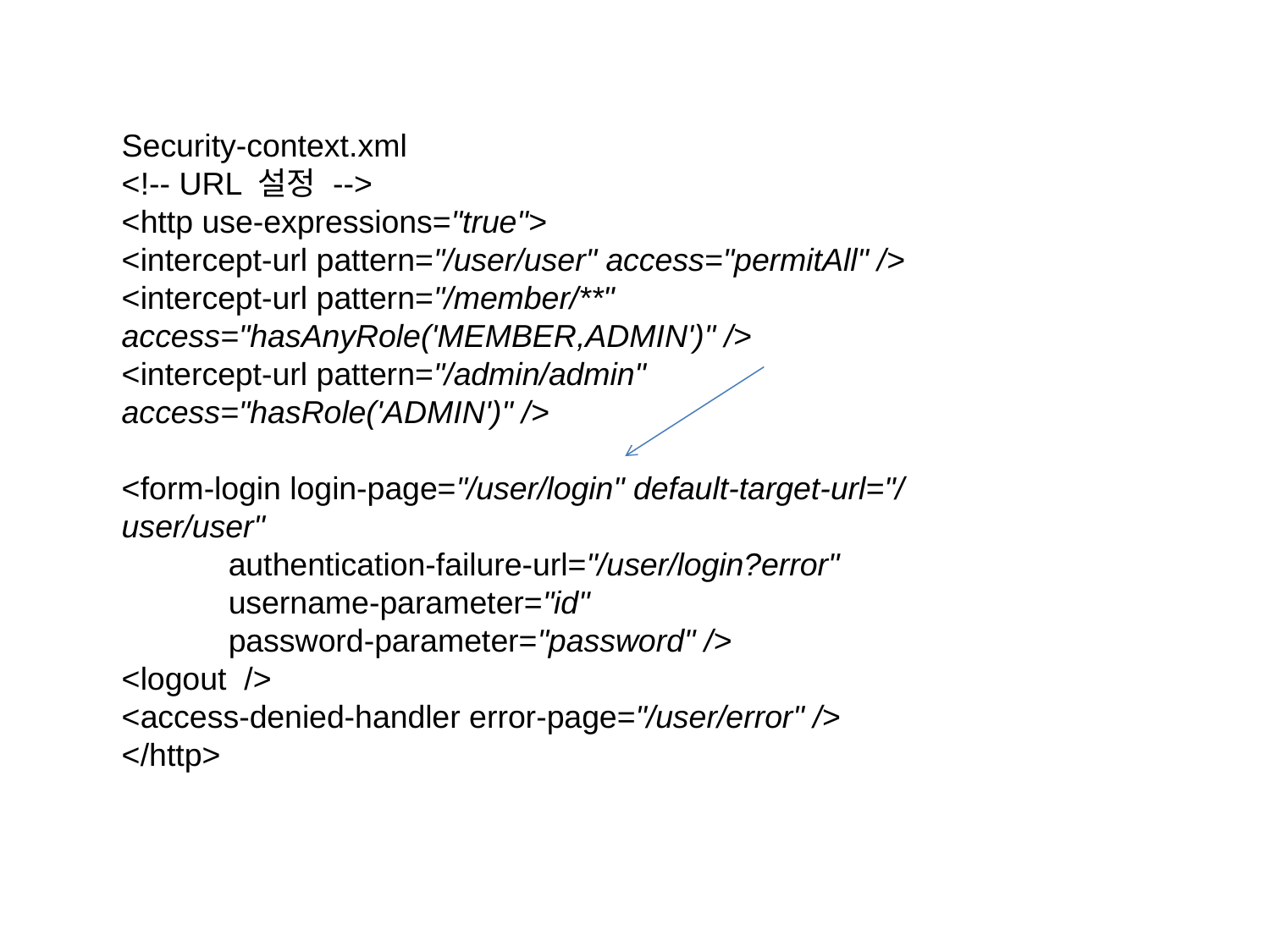

Security-context.xml
<!-- URL 설정 -->
<http use-expressions="true">
<intercept-url pattern="/user/user" access="permitAll" />
<intercept-url pattern="/member/**" access="hasAnyRole('MEMBER,ADMIN')" />
<intercept-url pattern="/admin/admin" access="hasRole('ADMIN')" />

<form-login login-page="/user/login" default-target-url="/user/user"
            authentication-failure-url="/user/login?error"
            username-parameter="id"
            password-parameter="password" />
<logout  />
<access-denied-handler error-page="/user/error" />
</http>